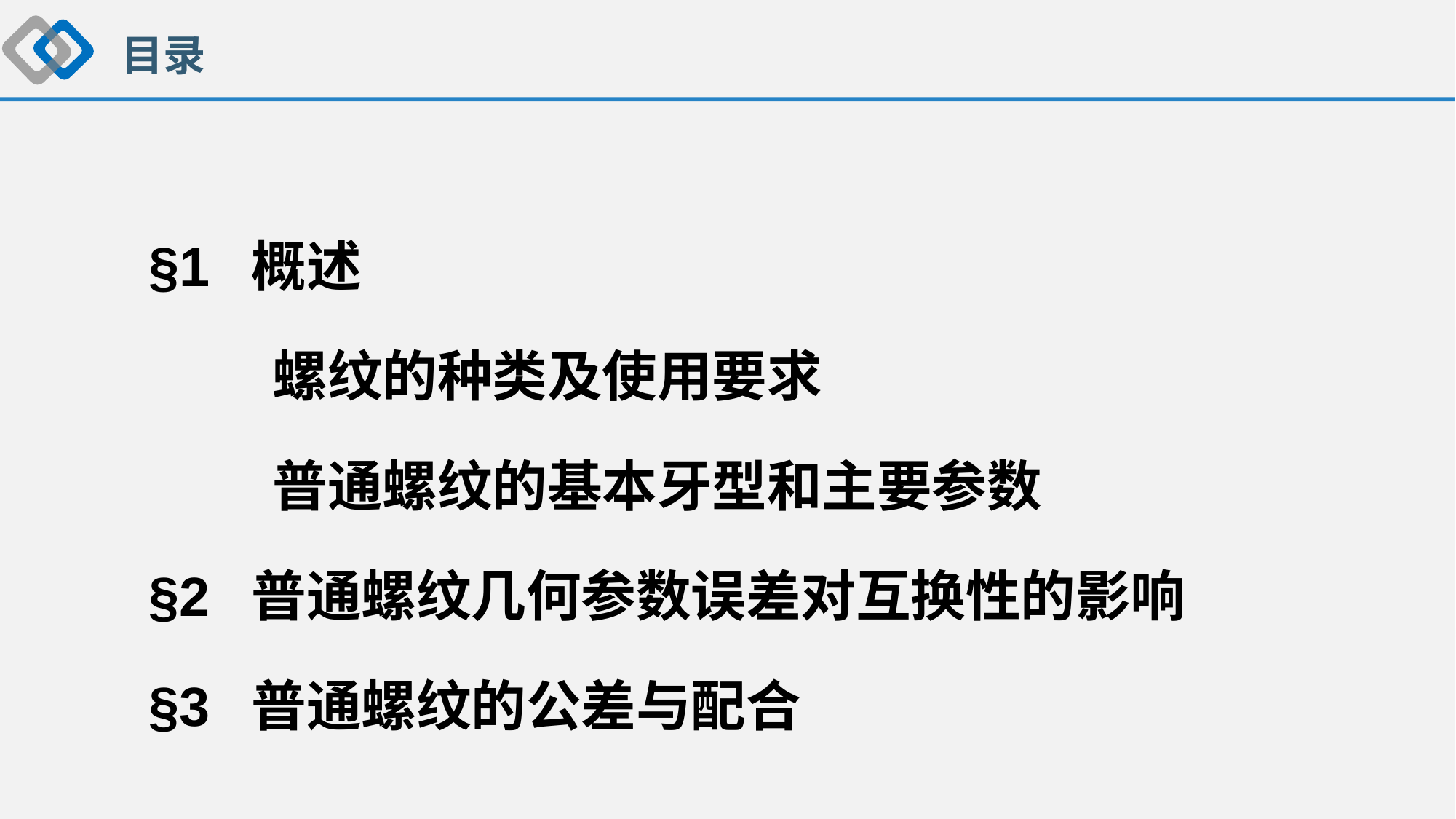

目录
§1  概述
         螺纹的种类及使用要求
         普通螺纹的基本牙型和主要参数
§2  普通螺纹几何参数误差对互换性的影响
§3  普通螺纹的公差与配合